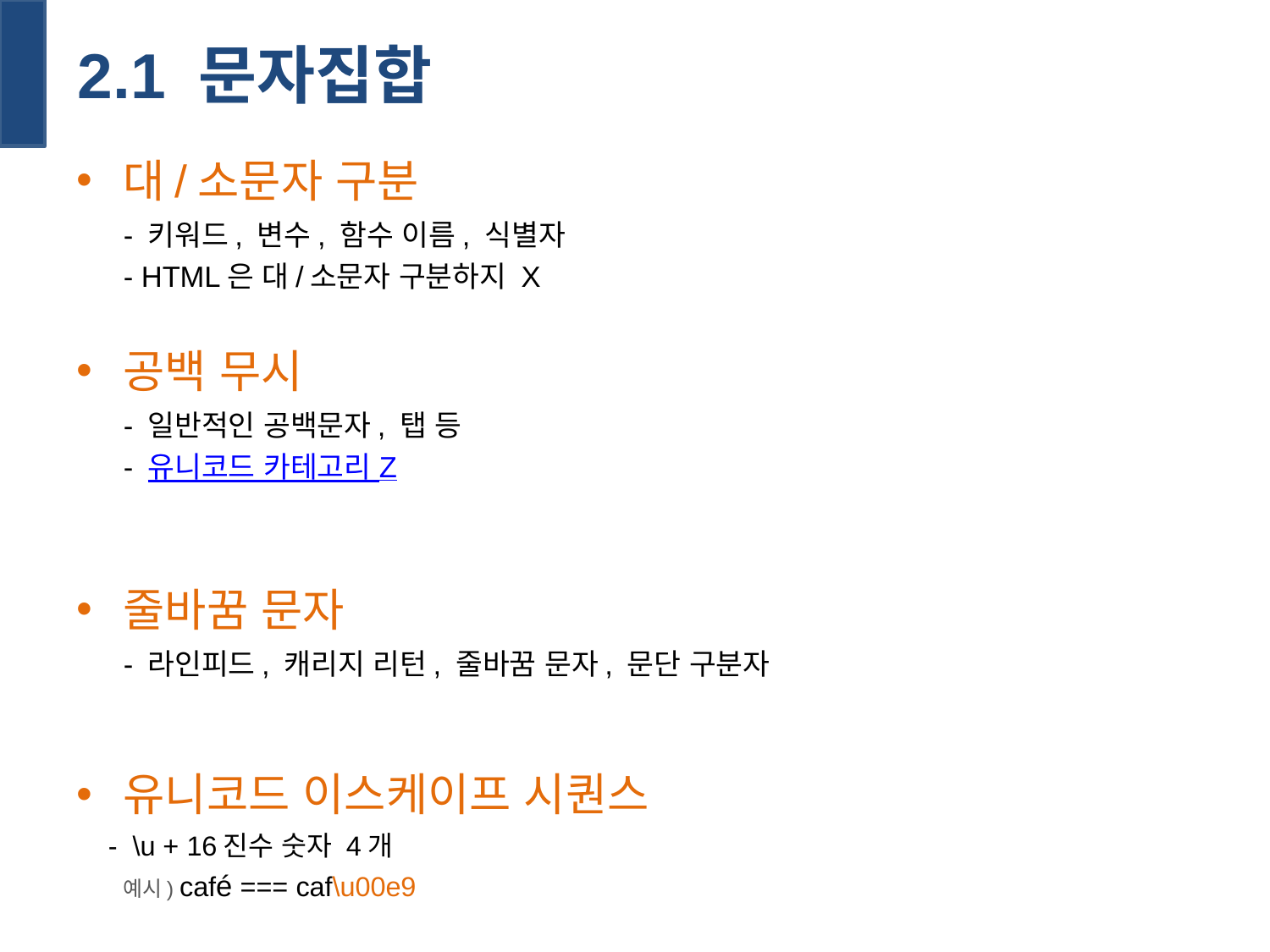

ㅊ
# 2.1 문자집합
대/소문자 구분
	- 키워드, 변수, 함수 이름, 식별자
	- HTML은 대/소문자 구분하지 X

공백 무시
	- 일반적인 공백문자, 탭 등
	- 유니코드 카테고리 Z

줄바꿈 문자
	- 라인피드, 캐리지 리턴, 줄바꿈 문자, 문단 구분자

유니코드 이스케이프 시퀀스
    -  \u + 16진수 숫자 4개
	예시) café === caf\u00e9